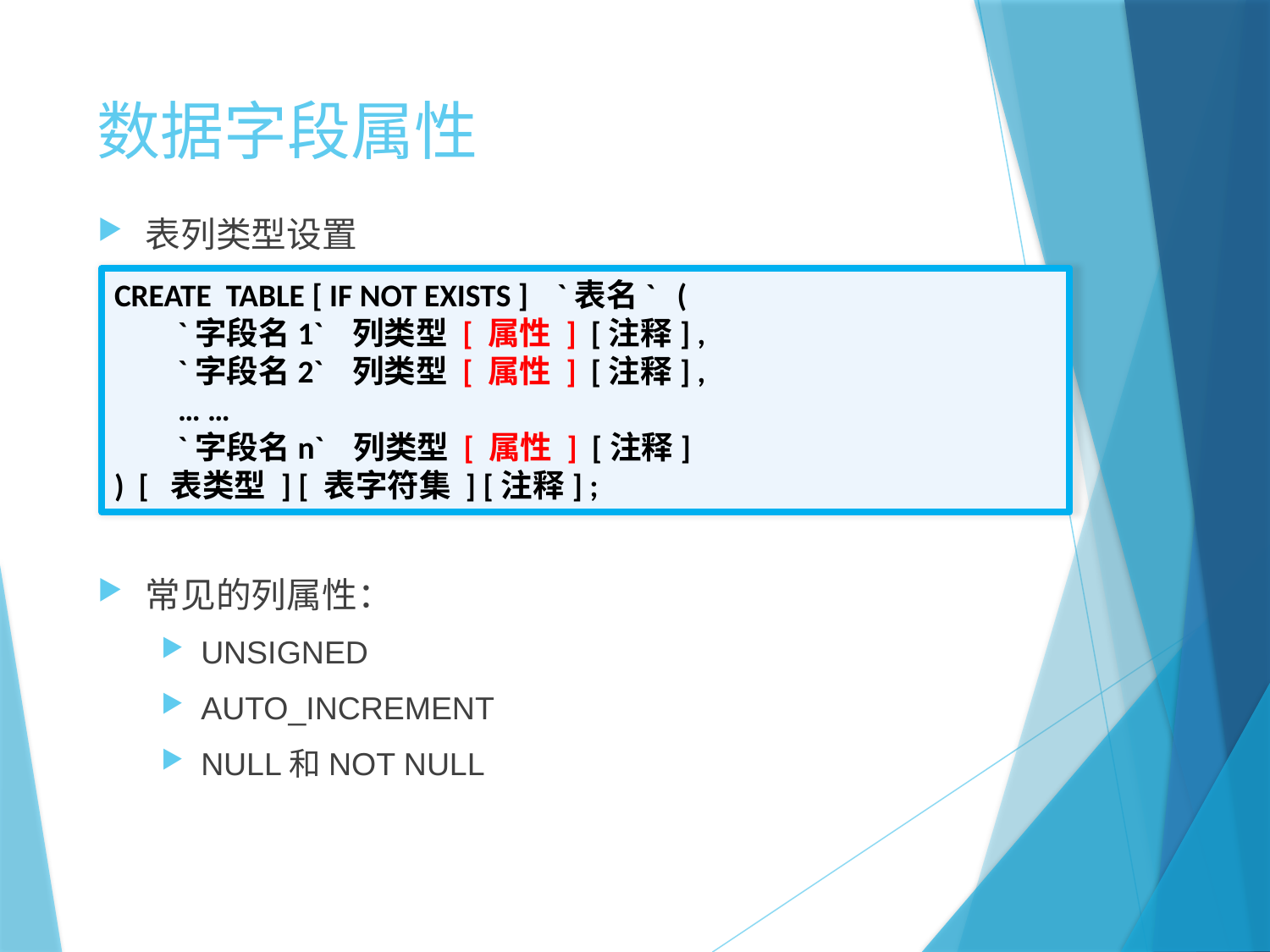

# 数据字段属性
表列类型设置

常见的列属性：
UNSIGNED
AUTO_INCREMENT
NULL和NOT NULL

CREATE  TABLE [ IF NOT EXISTS ]    `表名`   (
`字段名1`   列类型 [ 属性 ]  [注释] ,
`字段名2`   列类型 [ 属性 ]  [注释] ,
… …
`字段名n`   列类型 [ 属性 ]  [注释]
)  [  表类型 ] [ 表字符集 ] [注释] ;